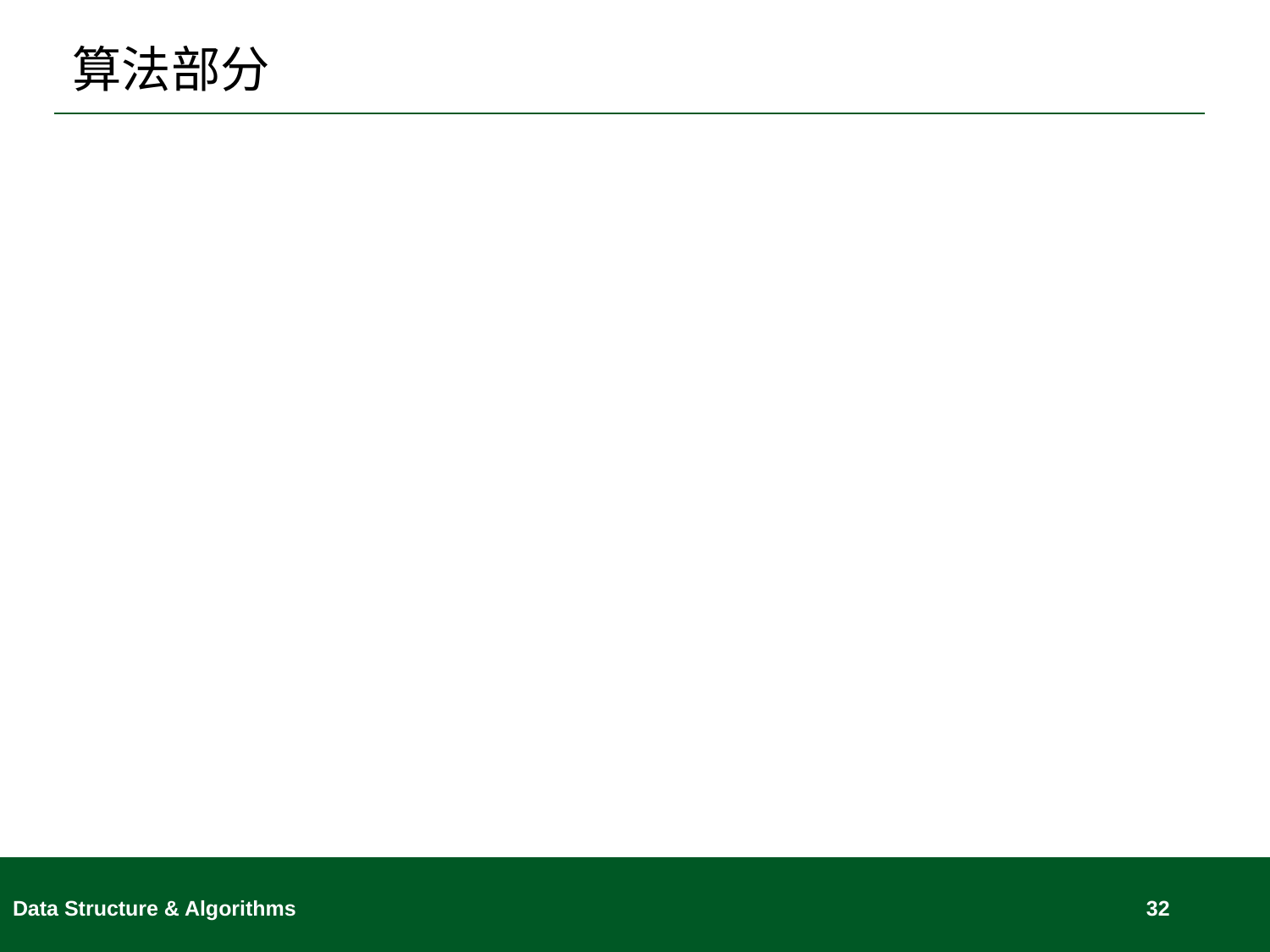

# 算法部分

Data Structure & Algorithms
32